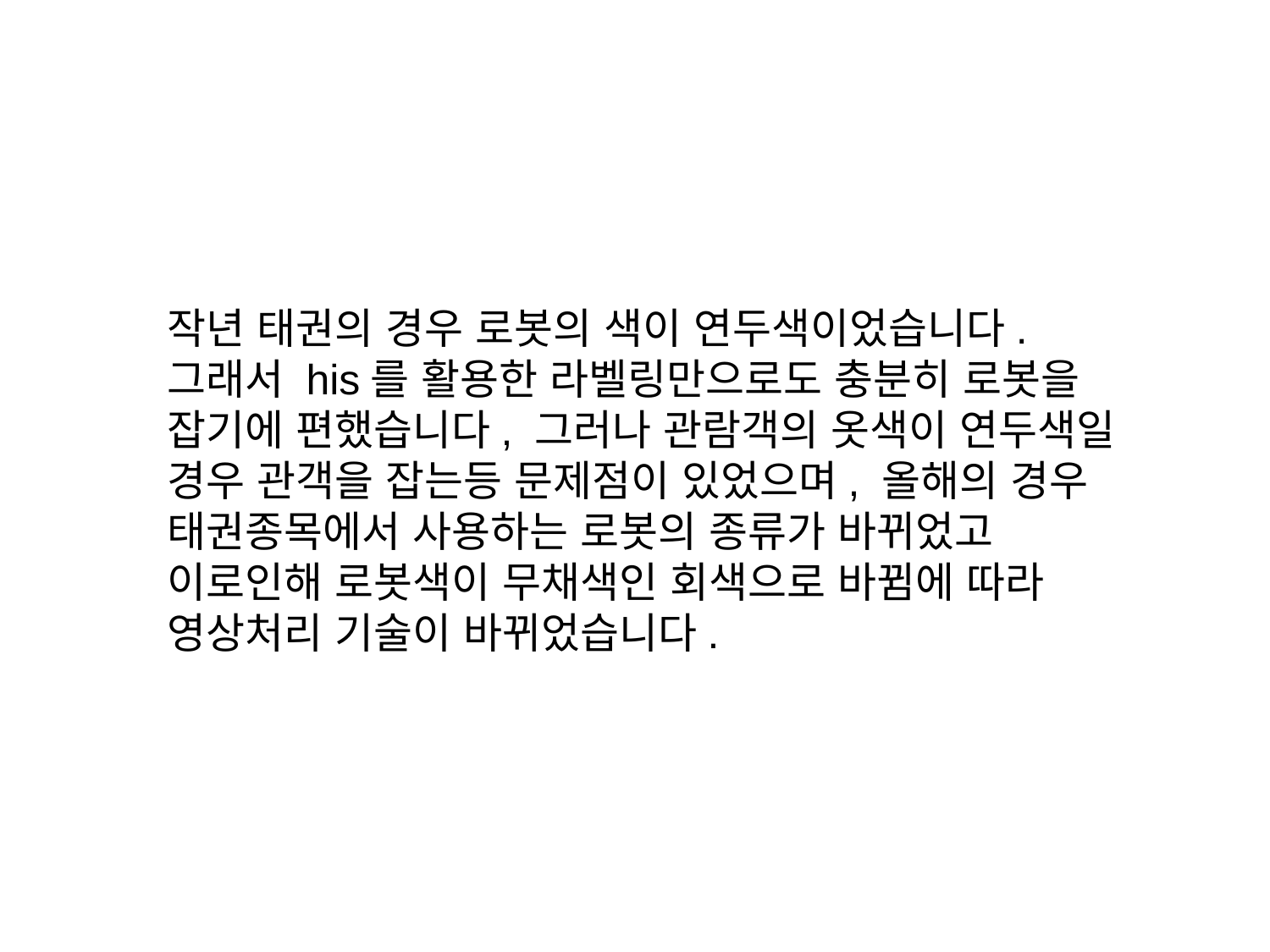

작년 태권의 경우 로봇의 색이 연두색이었습니다. 그래서 his를 활용한 라벨링만으로도 충분히 로봇을 잡기에 편했습니다, 그러나 관람객의 옷색이 연두색일 경우 관객을 잡는등 문제점이 있었으며, 올해의 경우 태권종목에서 사용하는 로봇의 종류가 바뀌었고 이로인해 로봇색이 무채색인 회색으로 바뀜에 따라 영상처리 기술이 바뀌었습니다.